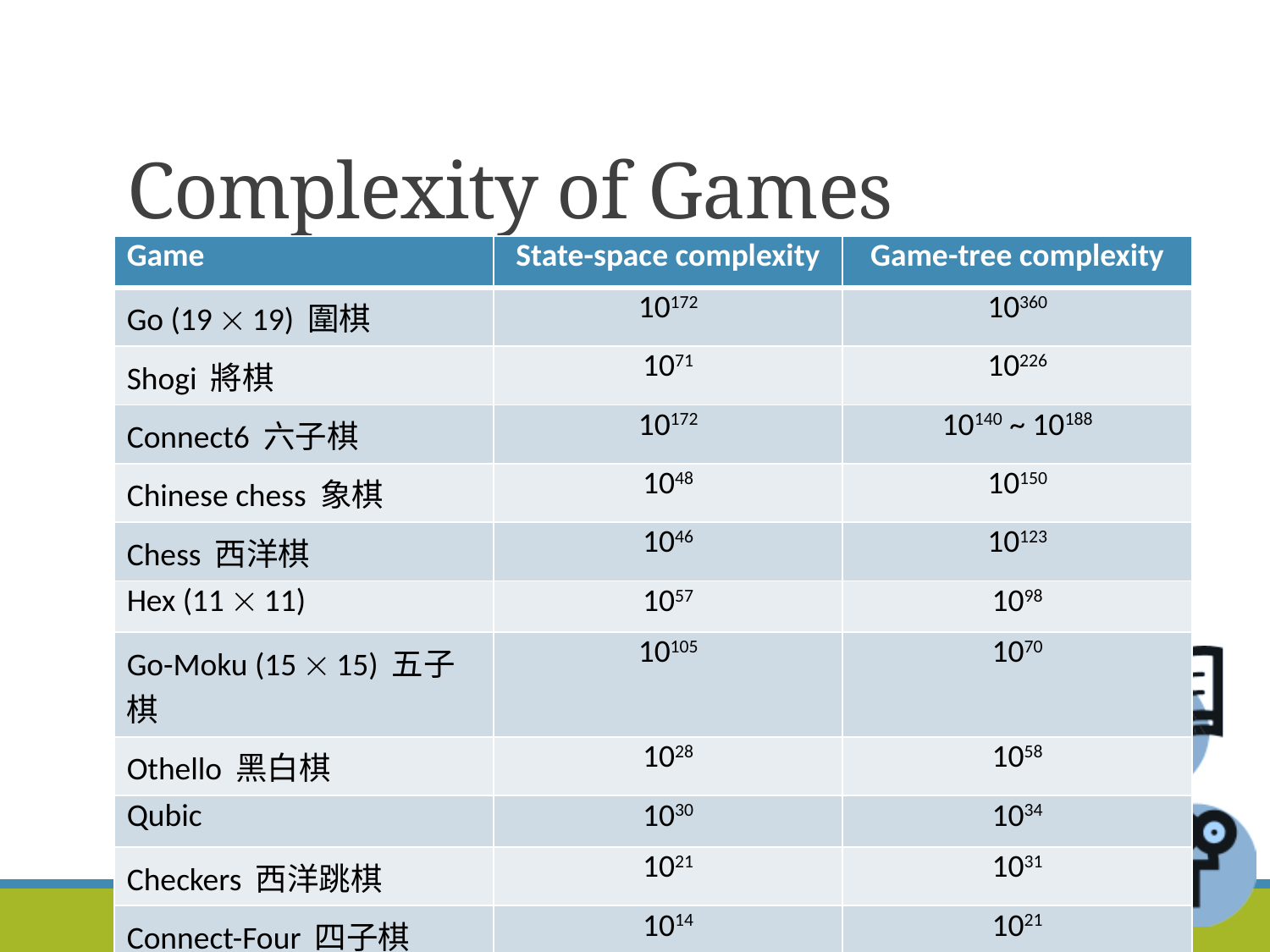

# Complexity of Games
| Game | State-space complexity | Game-tree complexity |
| --- | --- | --- |
| Go (19 × 19) 圍棋 | 10172 | 10360 |
| Shogi 將棋 | 1071 | 10226 |
| Connect6 六子棋 | 10172 | 10140 ~ 10188 |
| Chinese chess 象棋 | 1048 | 10150 |
| Chess 西洋棋 | 1046 | 10123 |
| Hex (11 × 11) | 1057 | 1098 |
| Go-Moku (15 × 15) 五子棋 | 10105 | 1070 |
| Othello 黑白棋 | 1028 | 1058 |
| Qubic | 1030 | 1034 |
| Checkers 西洋跳棋 | 1021 | 1031 |
| Connect-Four 四子棋 | 1014 | 1021 |
17